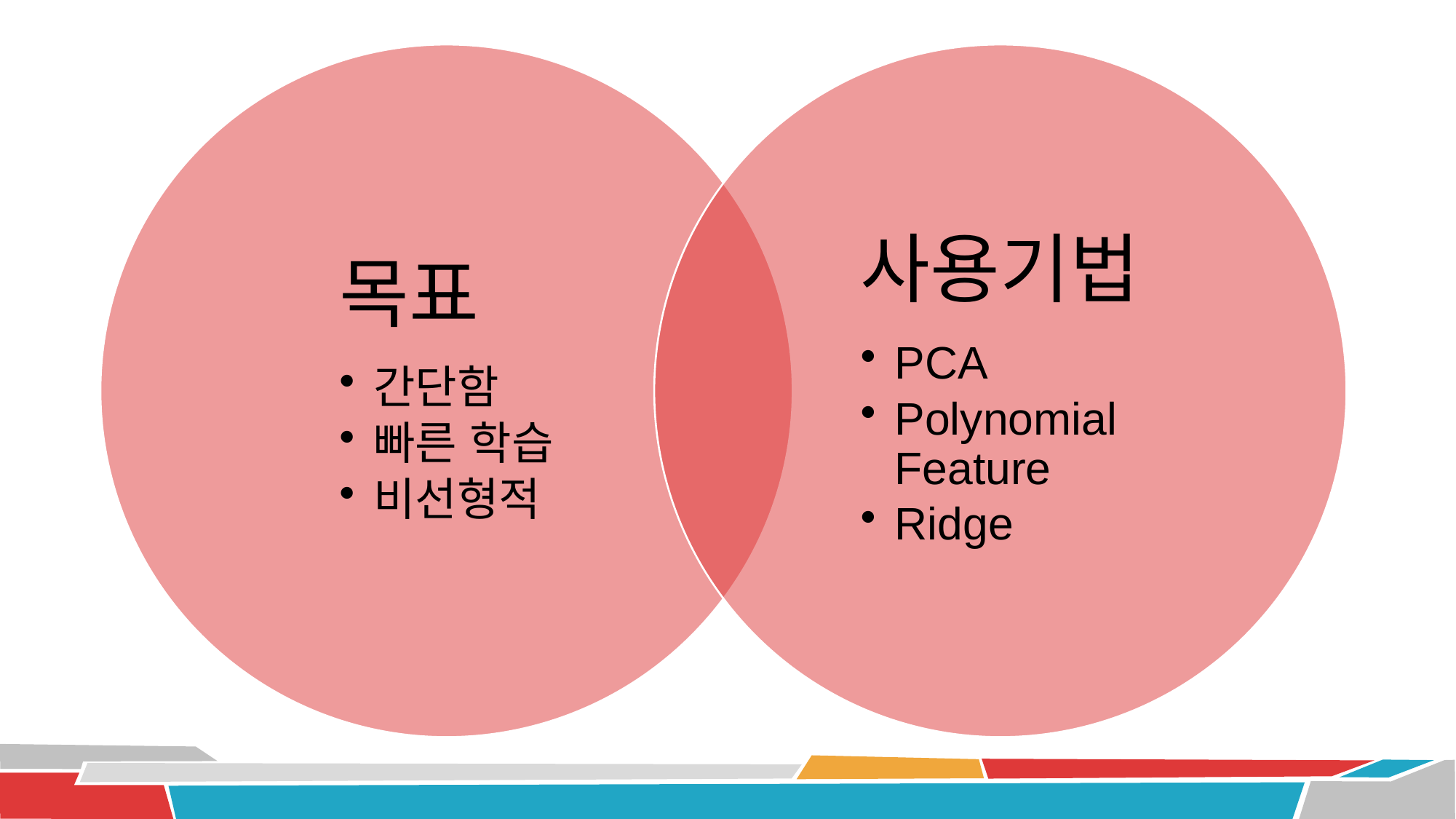

목표
간단함
빠른 학습
비선형적
사용기법
PCA
Polynomial Feature
Ridge